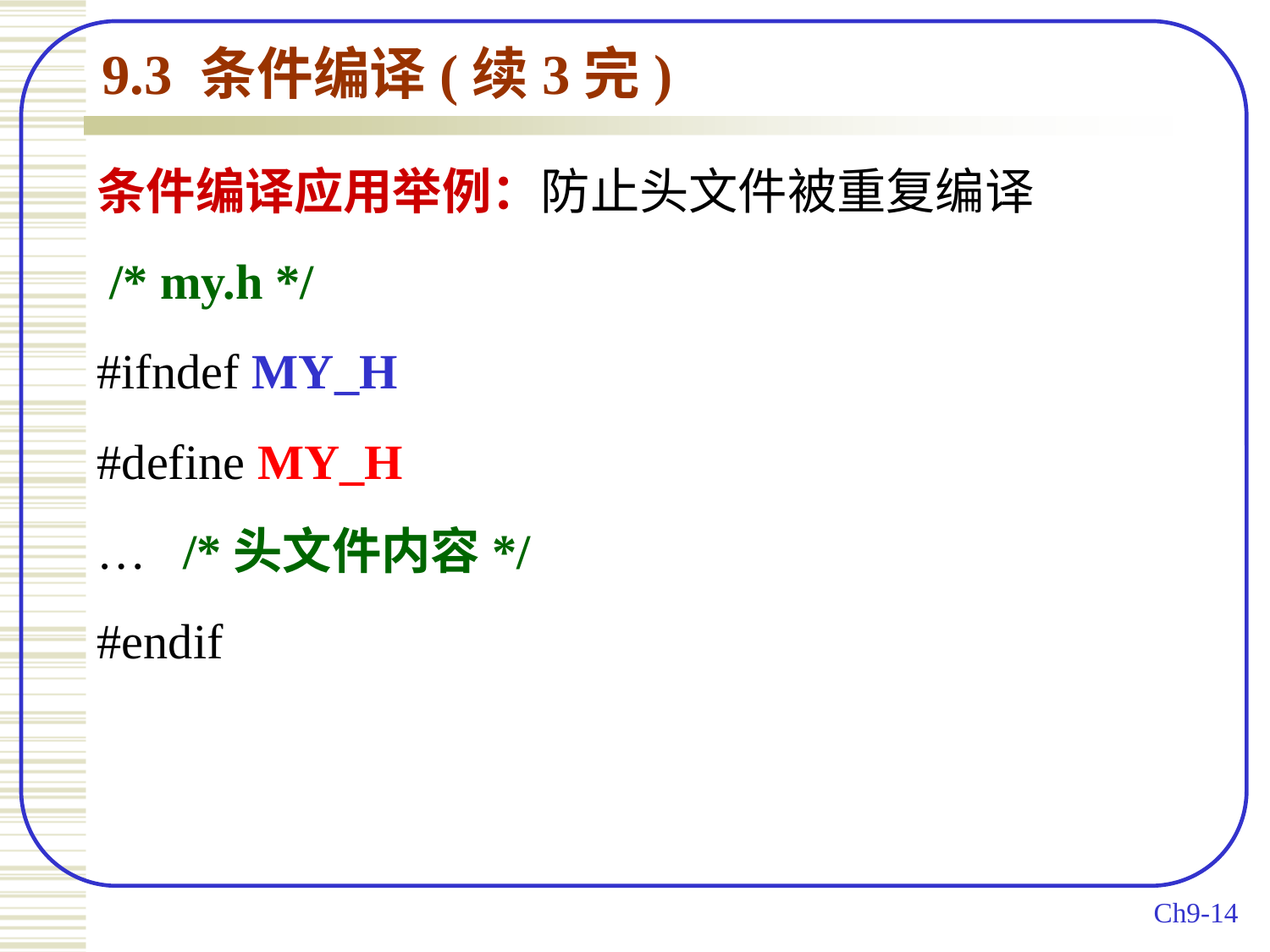

9.3 条件编译(续3完)
条件编译应用举例：防止头文件被重复编译
 /* my.h */
#ifndef MY_H
#define MY_H
…   /*头文件内容*/
#endif